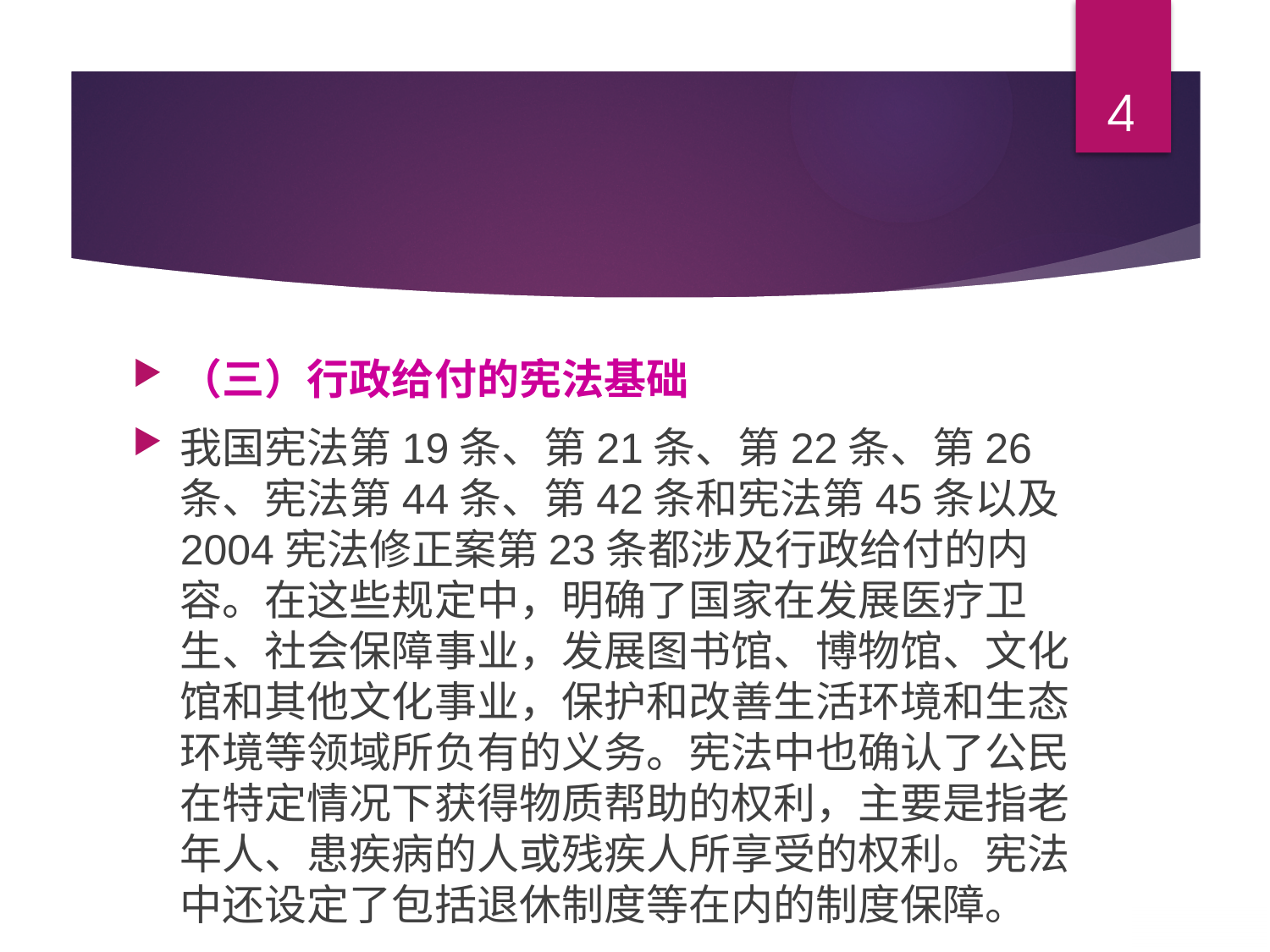

4
#
（三）行政给付的宪法基础
我国宪法第19条、第21条、第22条、第26条、宪法第44条、第42条和宪法第45条以及2004宪法修正案第23条都涉及行政给付的内容。在这些规定中，明确了国家在发展医疗卫生、社会保障事业，发展图书馆、博物馆、文化馆和其他文化事业，保护和改善生活环境和生态环境等领域所负有的义务。宪法中也确认了公民在特定情况下获得物质帮助的权利，主要是指老年人、患疾病的人或残疾人所享受的权利。宪法中还设定了包括退休制度等在内的制度保障。